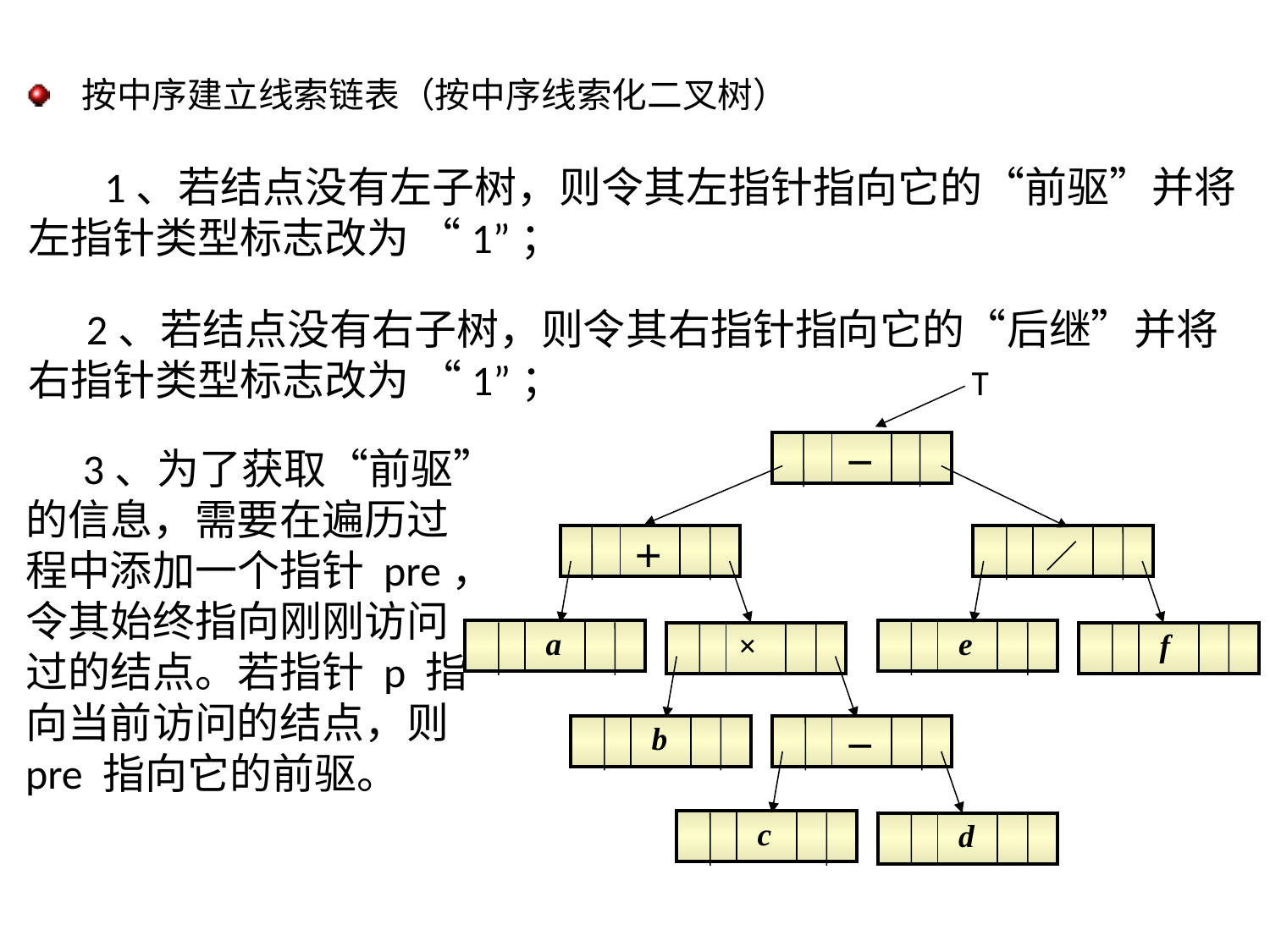

按中序建立线索链表（按中序线索化二叉树）
        1、若结点没有左子树，则令其左指针指向它的“前驱”并将
左指针类型标志改为 “1”；
        2、若结点没有右子树，则令其右指针指向它的“后继”并将
右指针类型标志改为 “1”；
T

|  | － |  |
| --- | --- | --- |

        3、为了获取“前驱”
的信息，需要在遍历过
程中添加一个指针 pre，
令其始终指向刚刚访问
过的结点。若指针 p 指
向当前访问的结点，则
pre 指向它的前驱。

|  | ＋ |  |
| --- | --- | --- |
|  | ／ |  |
| --- | --- | --- |

|  | a |  |
| --- | --- | --- |
|  | e |  |
| --- | --- | --- |

|  | × |  |
| --- | --- | --- |
|  | f |  |
| --- | --- | --- |

|  | b |  |
| --- | --- | --- |
|  | － |  |
| --- | --- | --- |

|  | c |  |
| --- | --- | --- |

|  | d |  |
| --- | --- | --- |